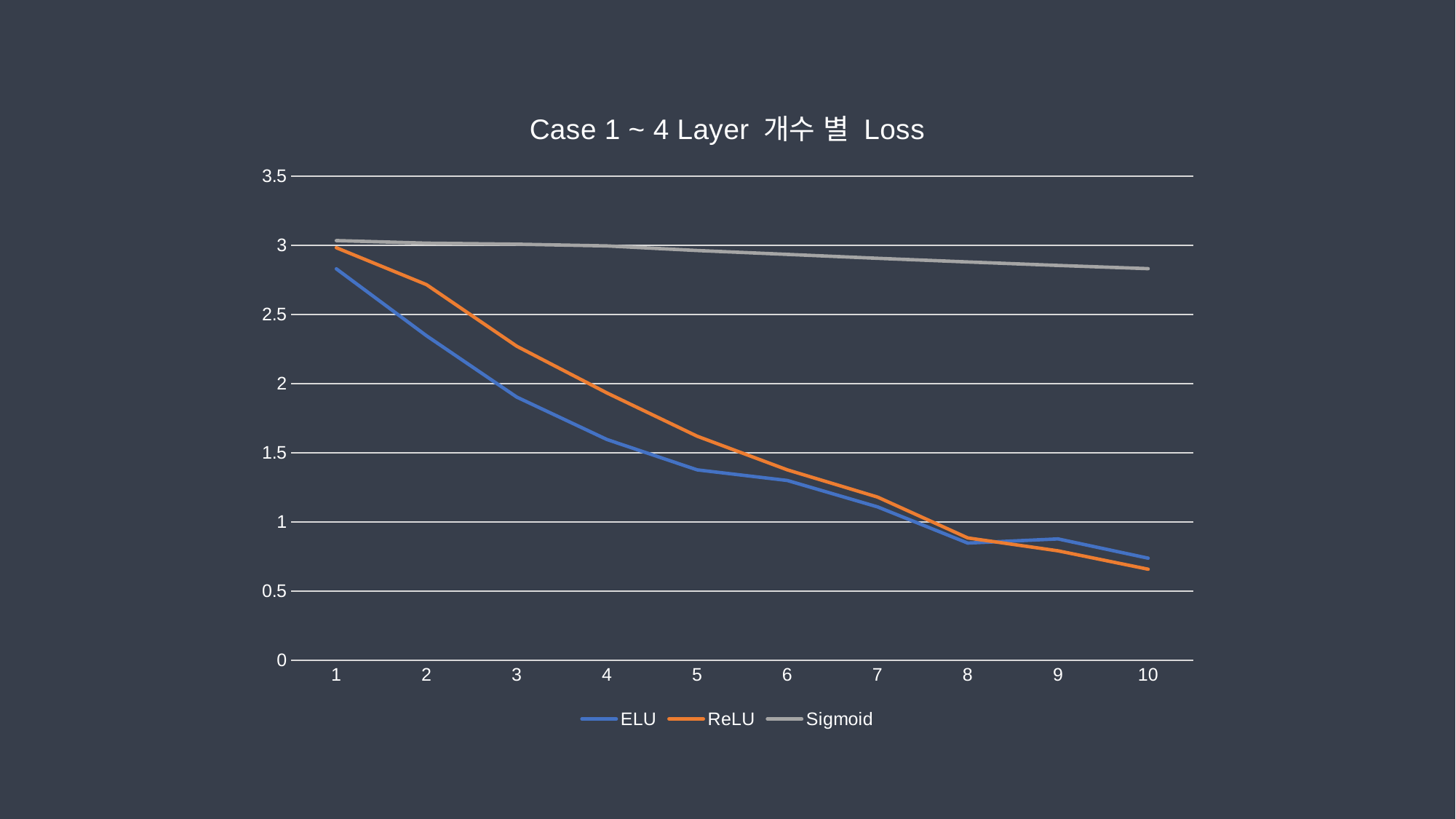

### Chart: Case 1 ~ 4 Layer 개수 별 Loss

| Category | ELU | ReLU | Sigmoid |
|---|---|---|---|
| 1 | 2.8301 | 2.9826 | 3.0341 |
| 2 | 2.3463 | 2.7158 | 3.0156 |
| 3 | 1.9032 | 2.2707 | 3.0079 |
| 4 | 1.5965 | 1.9331 | 2.9957 |
| 5 | 1.3771 | 1.6203 | 2.9623 |
| 6 | 1.3002 | 1.3771 | 2.9343 |
| 7 | 1.1096 | 1.1804 | 2.9062 |
| 8 | 0.8481 | 0.8853 | 2.8798 |
| 9 | 0.8782 | 0.7921 | 2.8545 |
| 10 | 0.7388 | 0.6592 | 2.8312 |